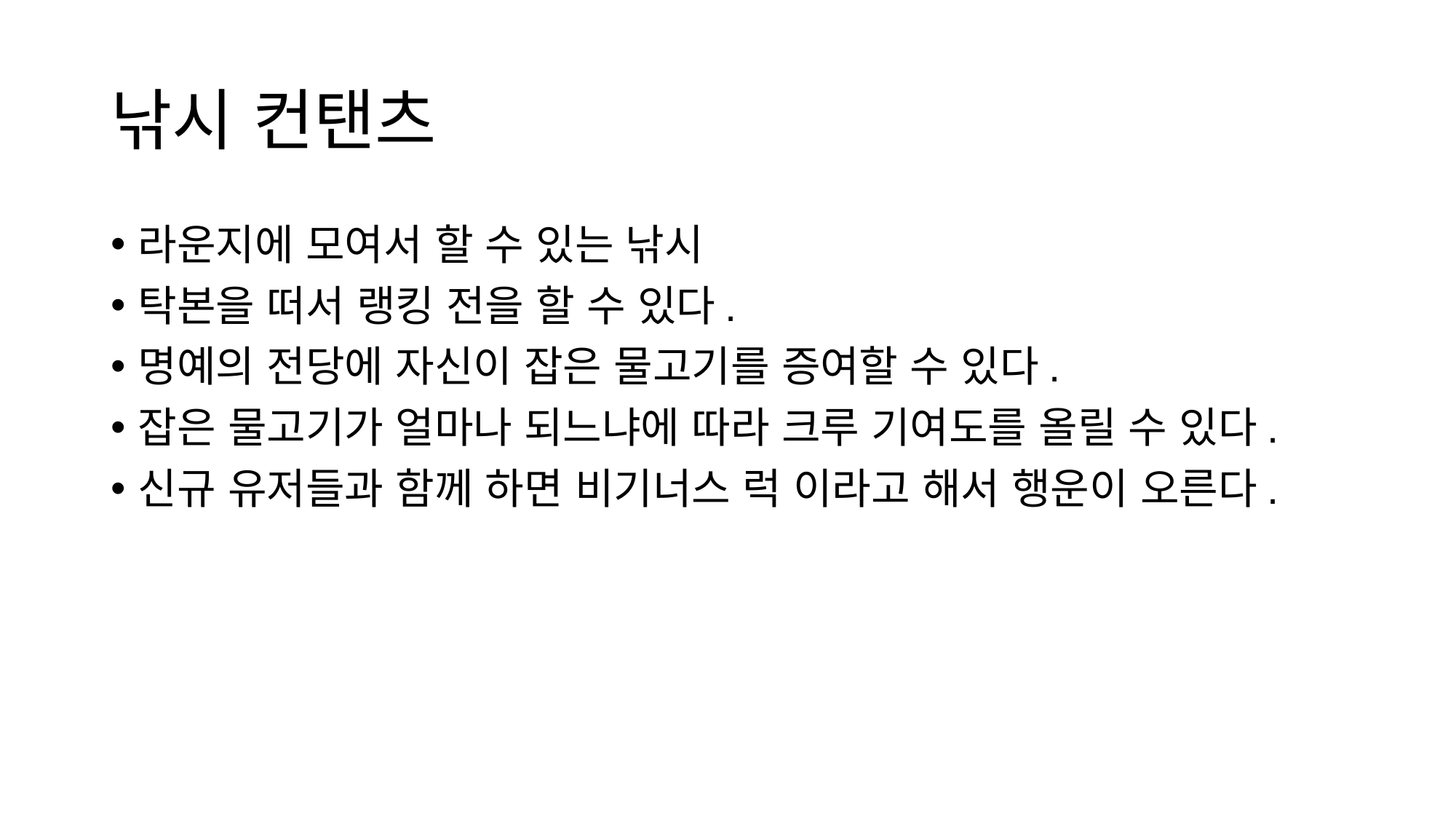

# 낚시 컨탠츠
라운지에 모여서 할 수 있는 낚시
탁본을 떠서 랭킹 전을 할 수 있다.
명예의 전당에 자신이 잡은 물고기를 증여할 수 있다.
잡은 물고기가 얼마나 되느냐에 따라 크루 기여도를 올릴 수 있다.
신규 유저들과 함께 하면 비기너스 럭 이라고 해서 행운이 오른다.